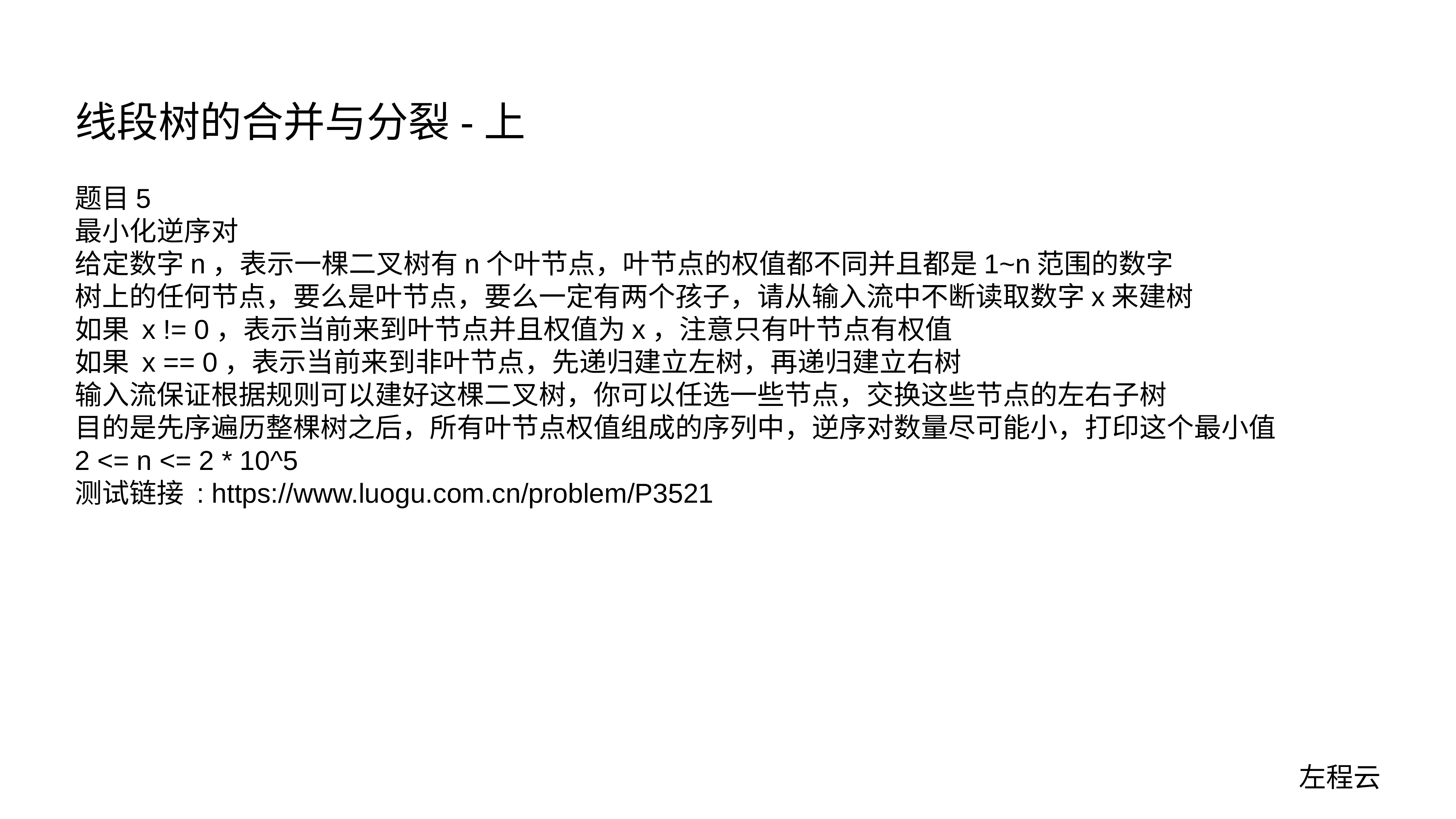

# 线段树的合并与分裂-上
题目5
最小化逆序对
给定数字n，表示一棵二叉树有n个叶节点，叶节点的权值都不同并且都是1~n范围的数字
树上的任何节点，要么是叶节点，要么一定有两个孩子，请从输入流中不断读取数字x来建树
如果 x != 0，表示当前来到叶节点并且权值为x，注意只有叶节点有权值
如果 x == 0，表示当前来到非叶节点，先递归建立左树，再递归建立右树
输入流保证根据规则可以建好这棵二叉树，你可以任选一些节点，交换这些节点的左右子树
目的是先序遍历整棵树之后，所有叶节点权值组成的序列中，逆序对数量尽可能小，打印这个最小值
2 <= n <= 2 * 10^5
测试链接 : https://www.luogu.com.cn/problem/P3521
左程云